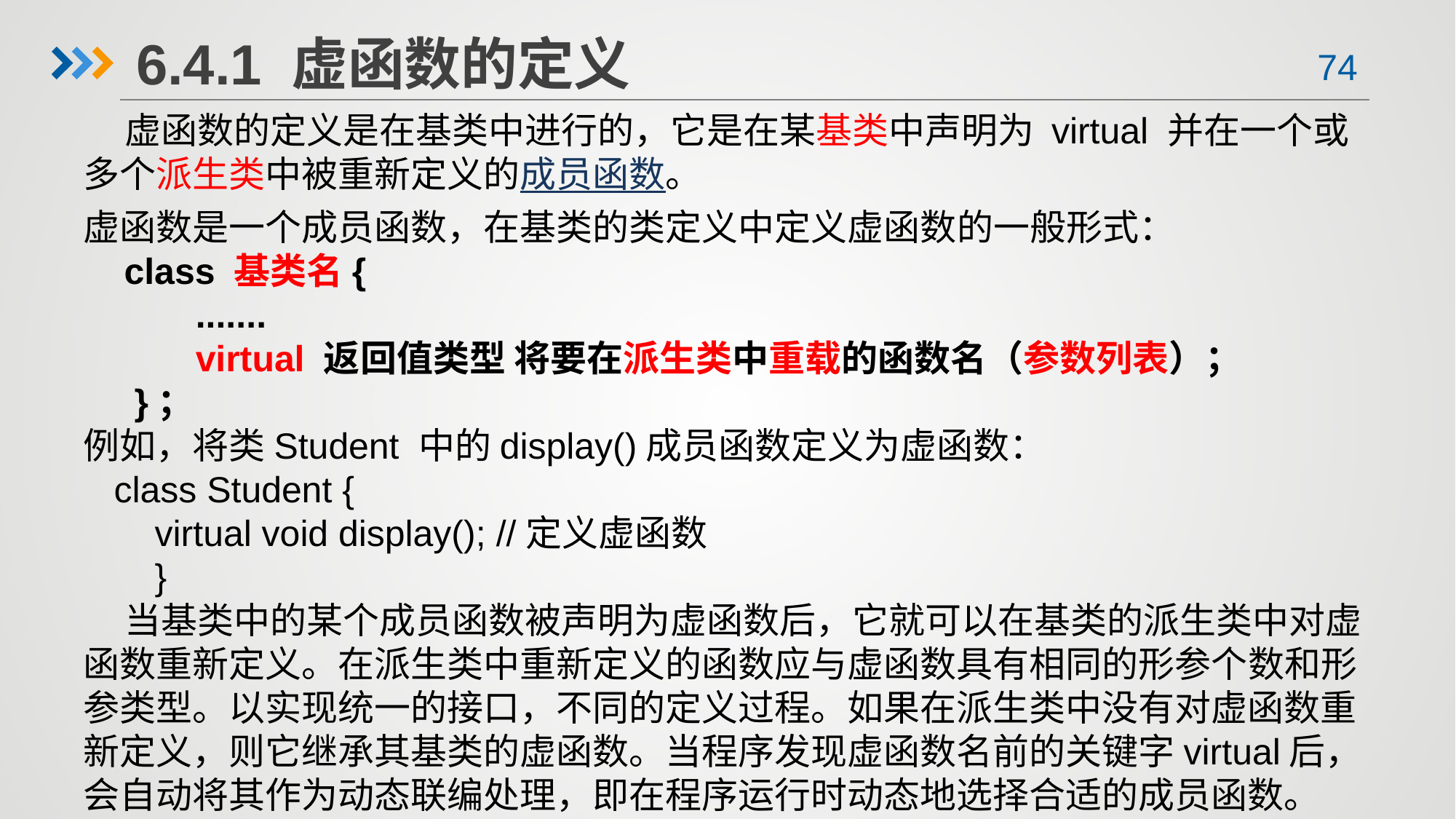

6.4.1 虚函数的定义
    虚函数的定义是在基类中进行的，它是在某基类中声明为 virtual 并在一个或多个派生类中被重新定义的成员函数。
虚函数是一个成员函数，在基类的类定义中定义虚函数的一般形式：
    class 基类名{
           .......
           virtual 返回值类型 将要在派生类中重载的函数名（参数列表）；
     }；
例如，将类Student 中的display()成员函数定义为虚函数：
   class Student {
       virtual void display(); //定义虚函数
       }
    当基类中的某个成员函数被声明为虚函数后，它就可以在基类的派生类中对虚函数重新定义。在派生类中重新定义的函数应与虚函数具有相同的形参个数和形参类型。以实现统一的接口，不同的定义过程。如果在派生类中没有对虚函数重新定义，则它继承其基类的虚函数。当程序发现虚函数名前的关键字virtual后，会自动将其作为动态联编处理，即在程序运行时动态地选择合适的成员函数。